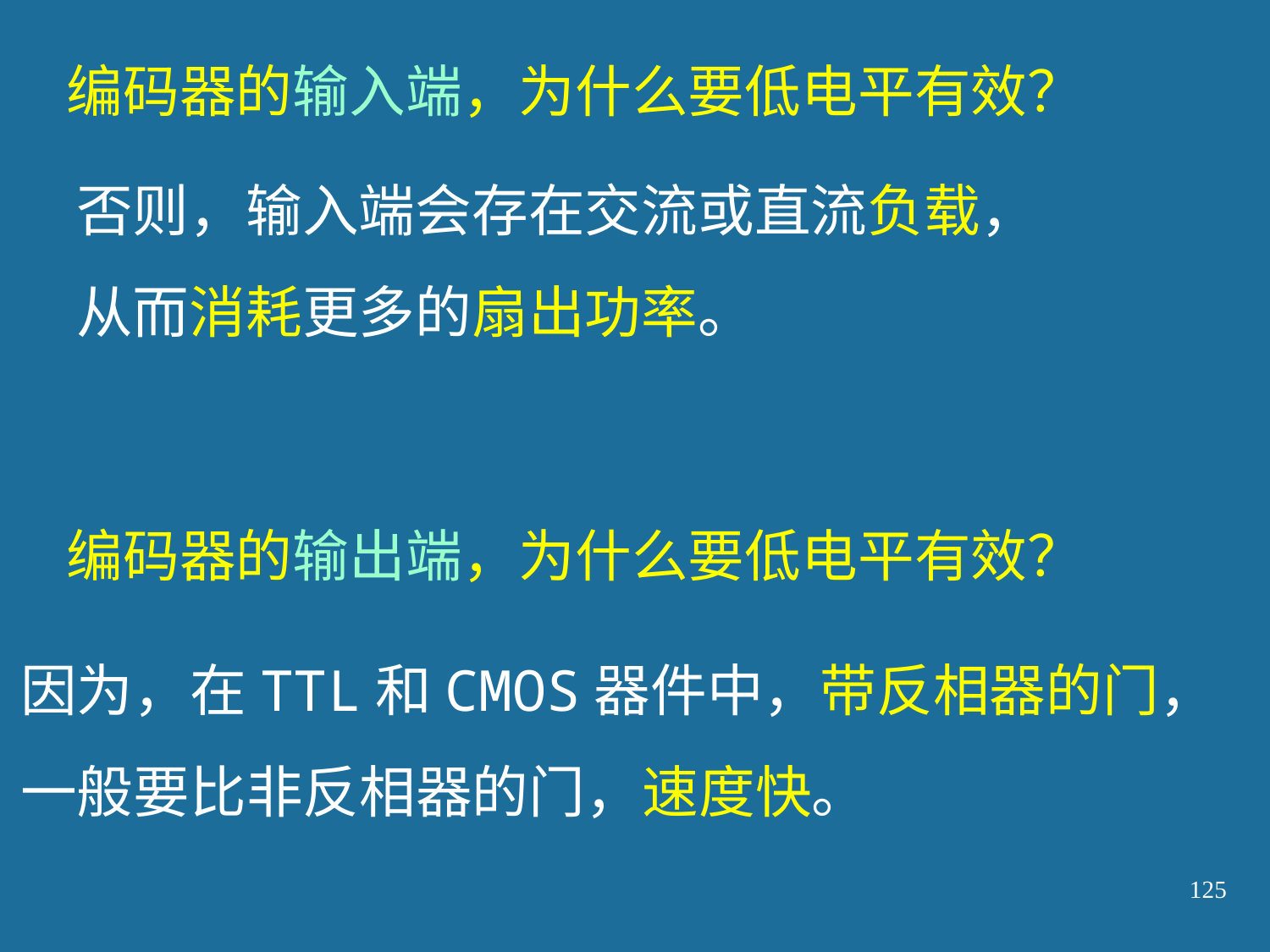

编码器的输入端，为什么要低电平有效？
否则，输入端会存在交流或直流负载，
从而消耗更多的扇出功率。
编码器的输出端，为什么要低电平有效？
因为，在TTL和CMOS器件中，带反相器的门，
一般要比非反相器的门，速度快。
125